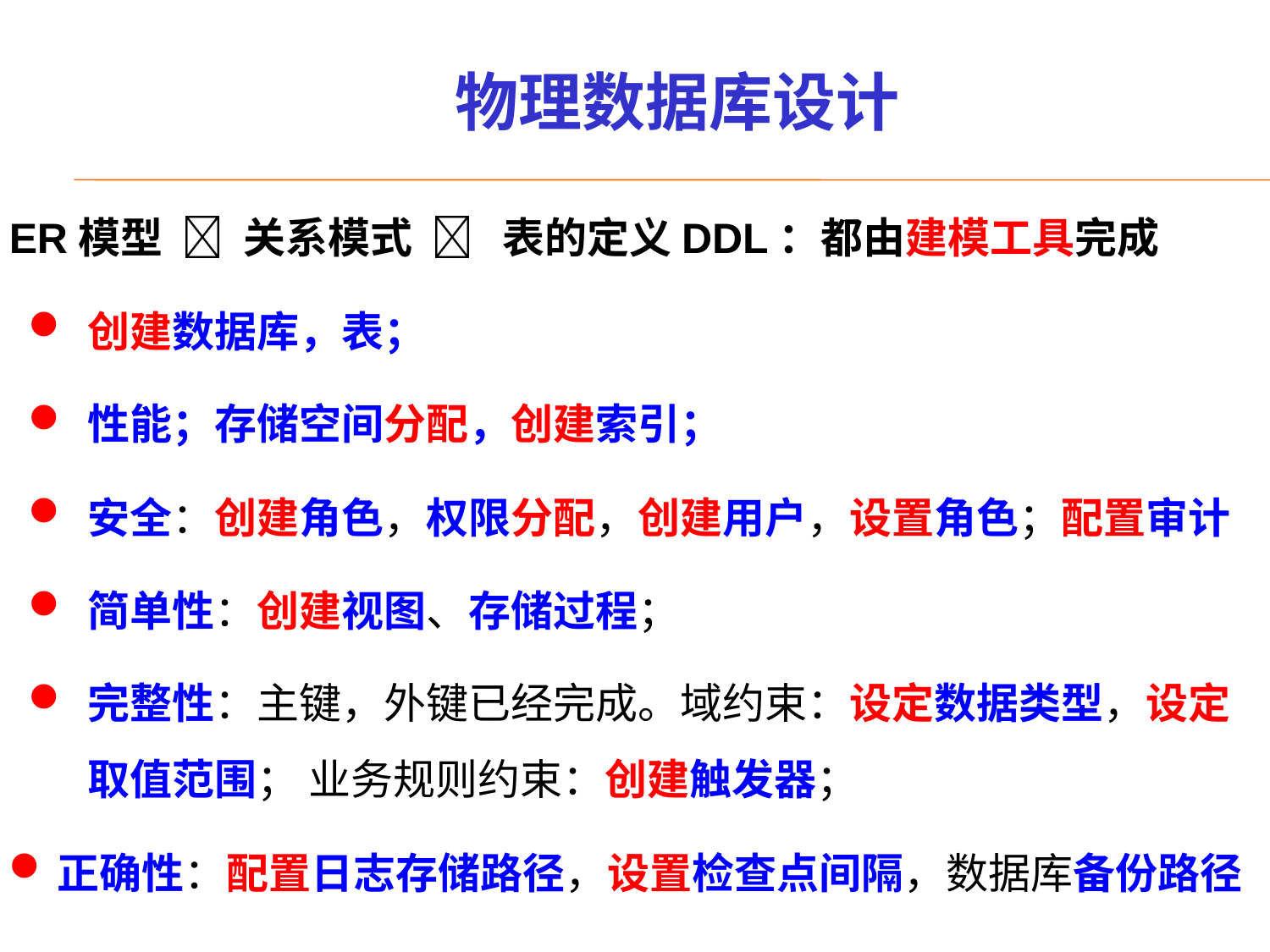

# 物理数据库设计
ER模型  ⇒  关系模式  ⇒   表的定义DDL：都由建模工具完成
创建数据库，表；
性能；存储空间分配，创建索引；
安全：创建角色，权限分配，创建用户，设置角色；配置审计
简单性：创建视图、存储过程；
完整性：主键，外键已经完成。域约束：设定数据类型，设定取值范围； 业务规则约束：创建触发器；
正确性：配置日志存储路径，设置检查点间隔，数据库备份路径